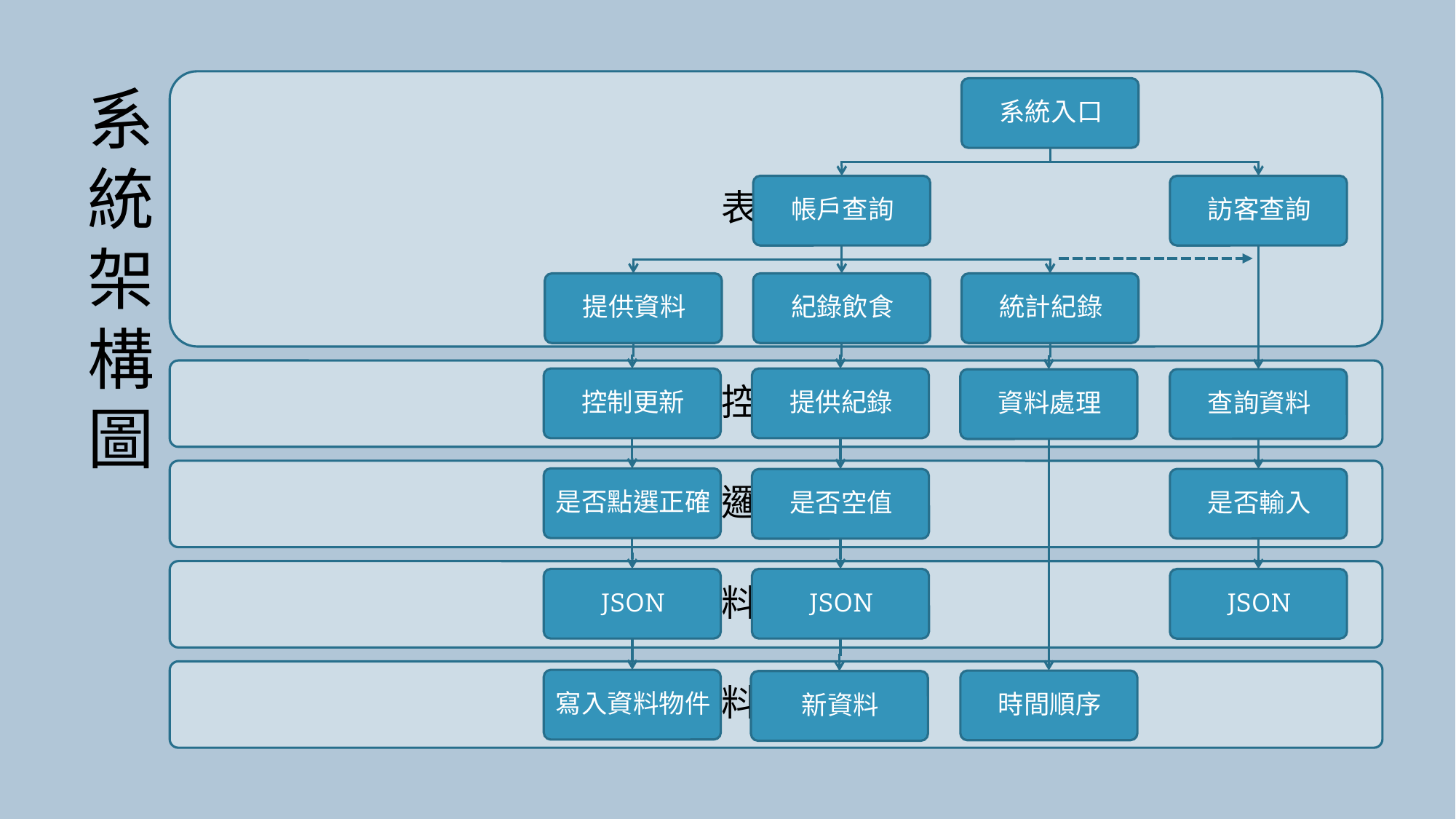

系統架構圖
資料模型層
資料存取層
邏輯層
控制層
表現層
系統入口
帳戶查詢
提供資料
控制更新
是否點選正確
JSON
寫入資料物件
紀錄飲食
提供紀錄
是否空值
JSON
新資料
統計紀錄
資料處理
時間順序
訪客查詢
查詢資料
是否輸入
JSON